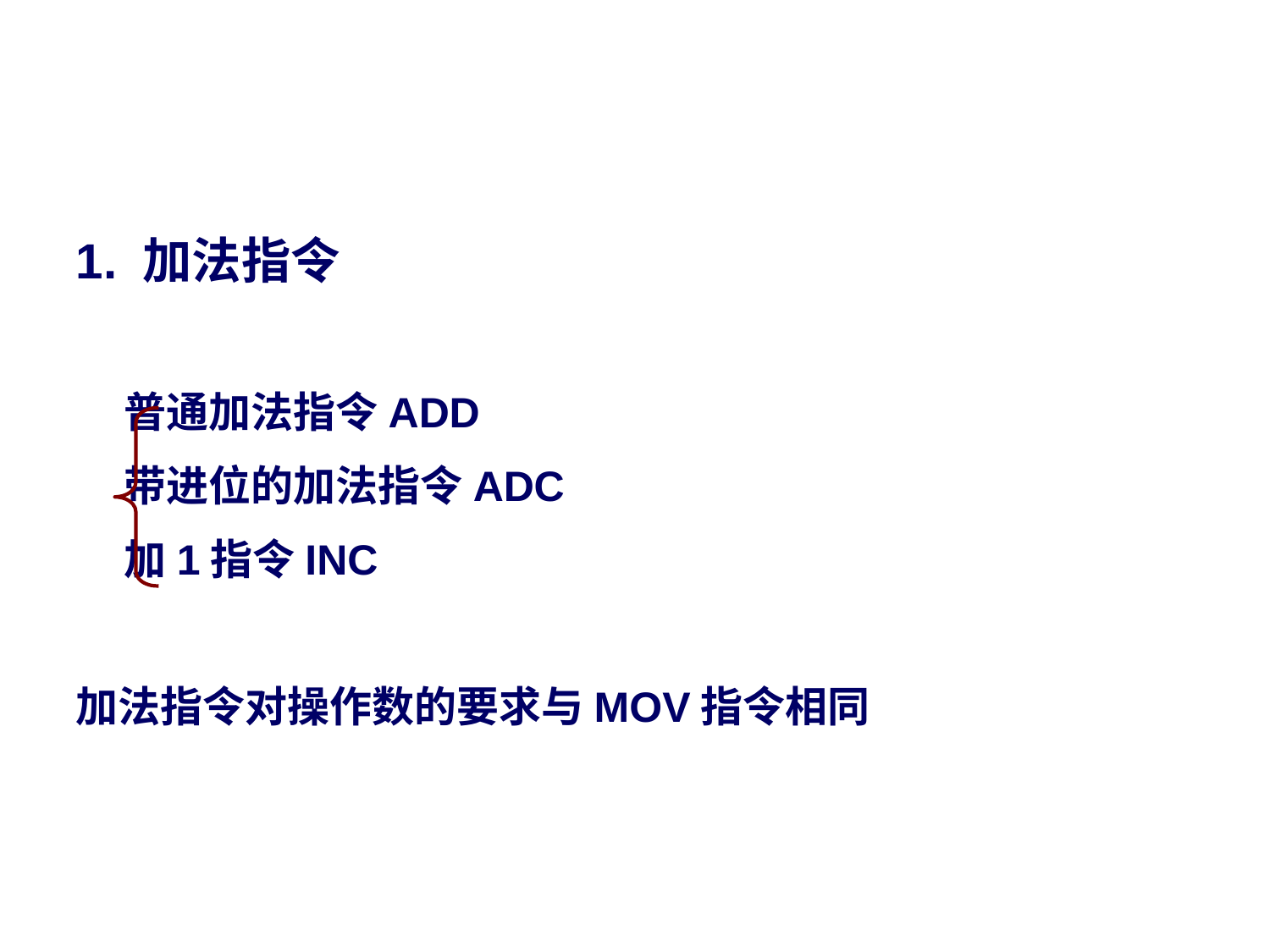

#
1. 加法指令

    普通加法指令ADD
    带进位的加法指令ADC
    加1指令INC

加法指令对操作数的要求与MOV指令相同